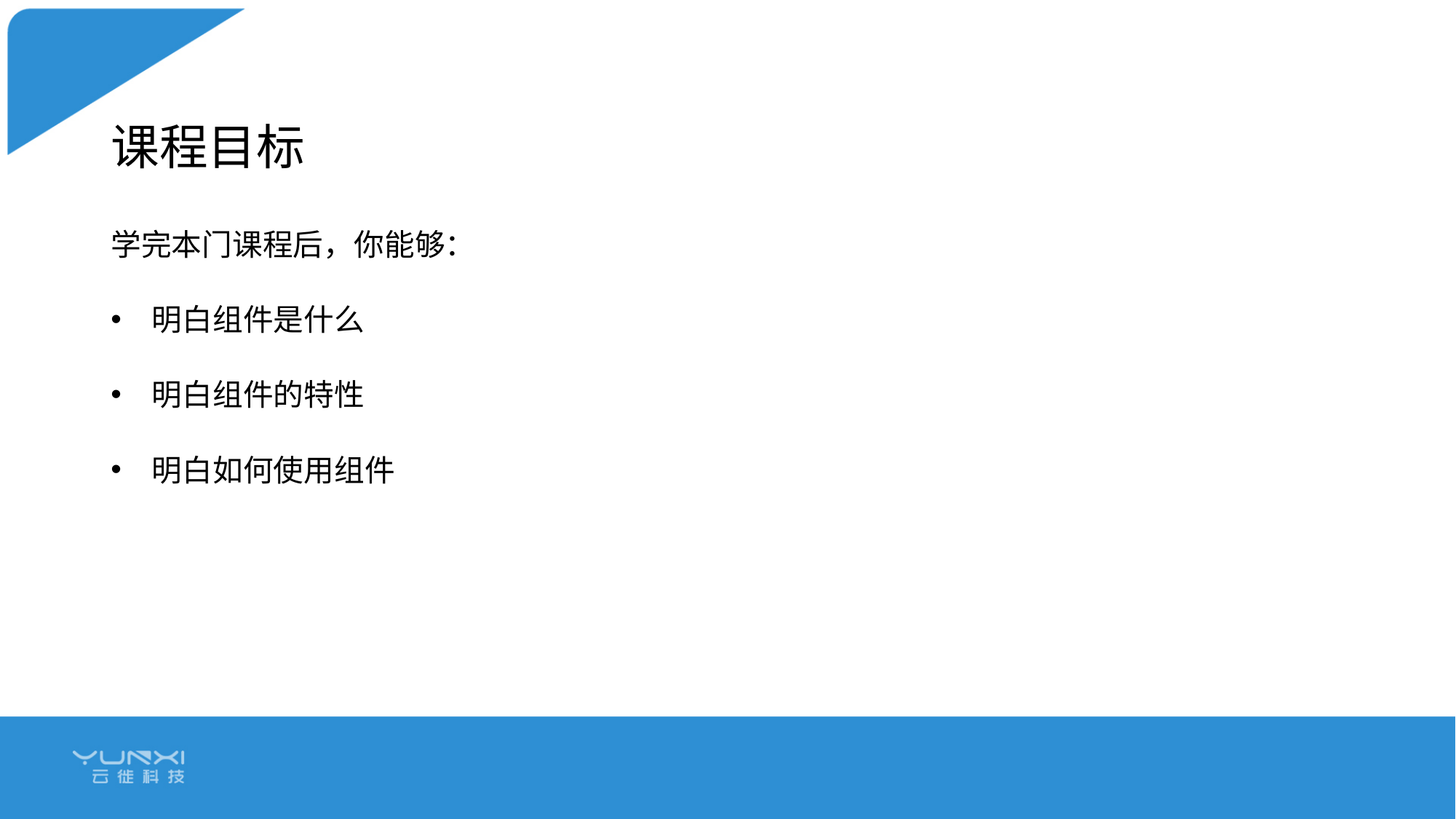

# 课程目标
学完本门课程后，你能够：
明白组件是什么
明白组件的特性
明白如何使用组件